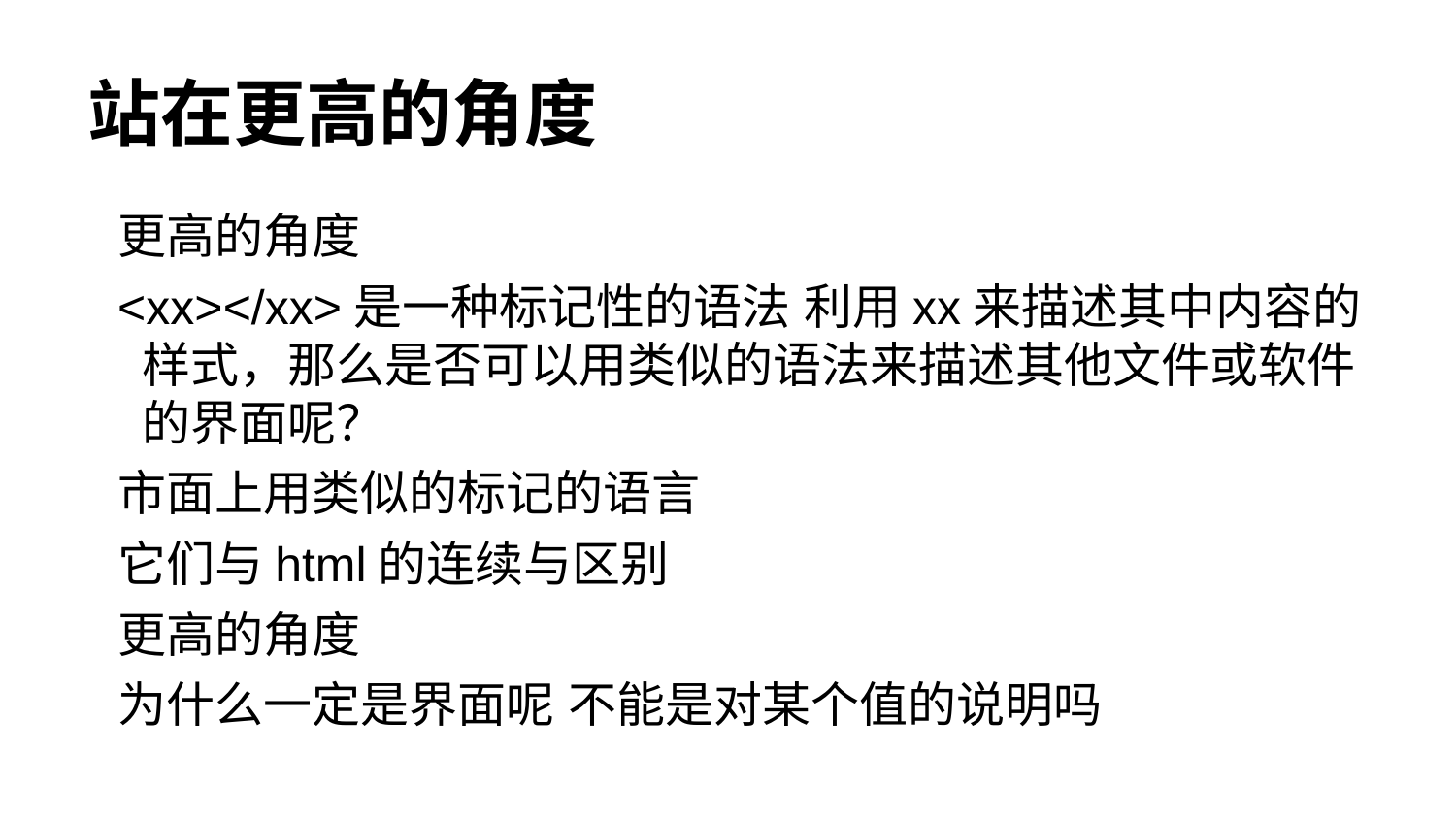

# 站在更高的角度
更高的角度
<xx></xx>是一种标记性的语法 利用xx来描述其中内容的样式，那么是否可以用类似的语法来描述其他文件或软件的界面呢？
市面上用类似的标记的语言
它们与html的连续与区别
更高的角度
为什么一定是界面呢 不能是对某个值的说明吗